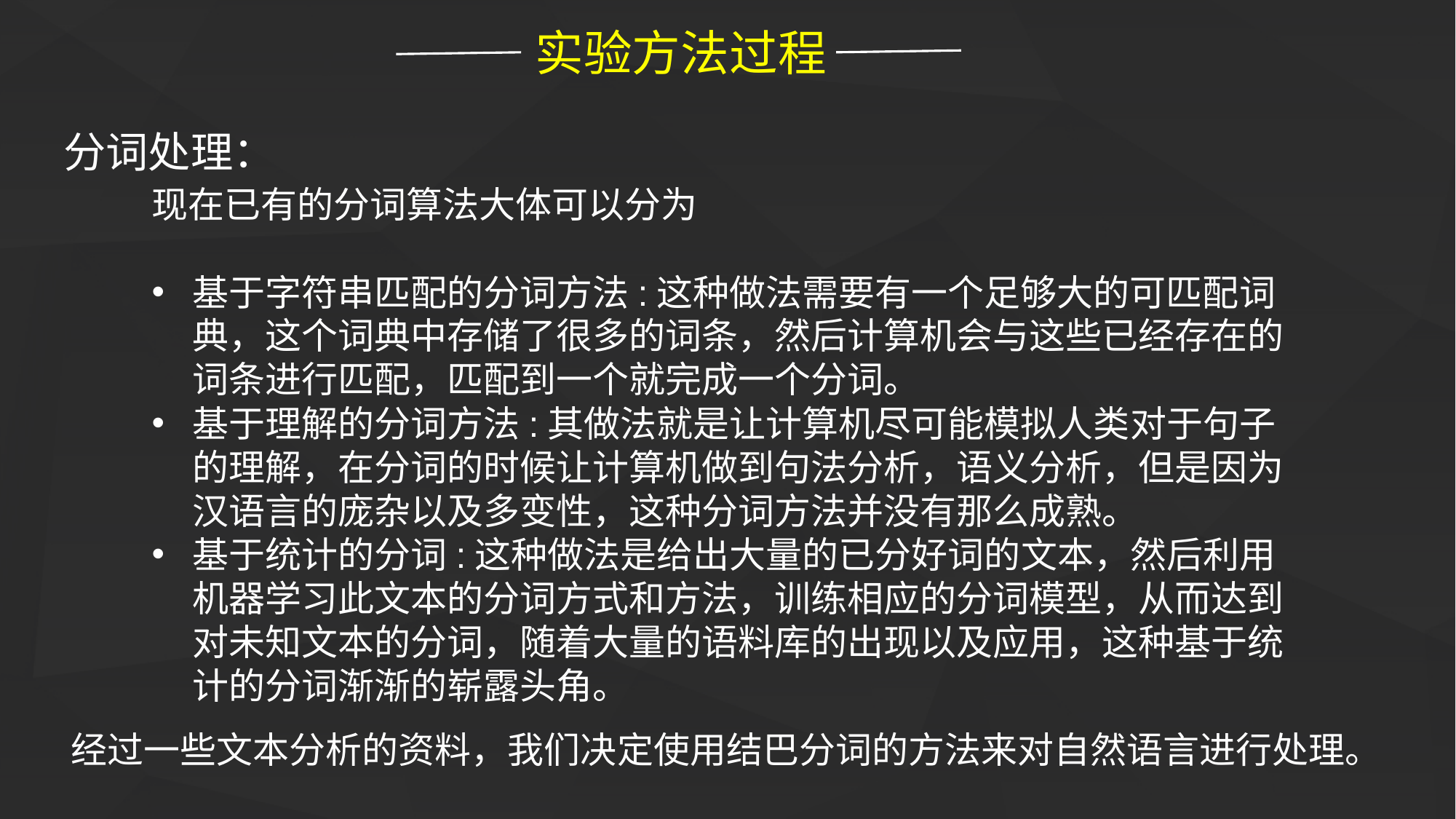

实验方法过程
分词处理：
现在已有的分词算法大体可以分为

基于字符串匹配的分词方法:这种做法需要有一个足够大的可匹配词典，这个词典中存储了很多的词条，然后计算机会与这些已经存在的词条进行匹配，匹配到一个就完成一个分词。
基于理解的分词方法:其做法就是让计算机尽可能模拟人类对于句子的理解，在分词的时候让计算机做到句法分析，语义分析，但是因为汉语言的庞杂以及多变性，这种分词方法并没有那么成熟。
基于统计的分词:这种做法是给出大量的已分好词的文本，然后利用机器学习此文本的分词方式和方法，训练相应的分词模型，从而达到对未知文本的分词，随着大量的语料库的出现以及应用，这种基于统计的分词渐渐的崭露头角。
经过一些文本分析的资料，我们决定使用结巴分词的方法来对自然语言进行处理。